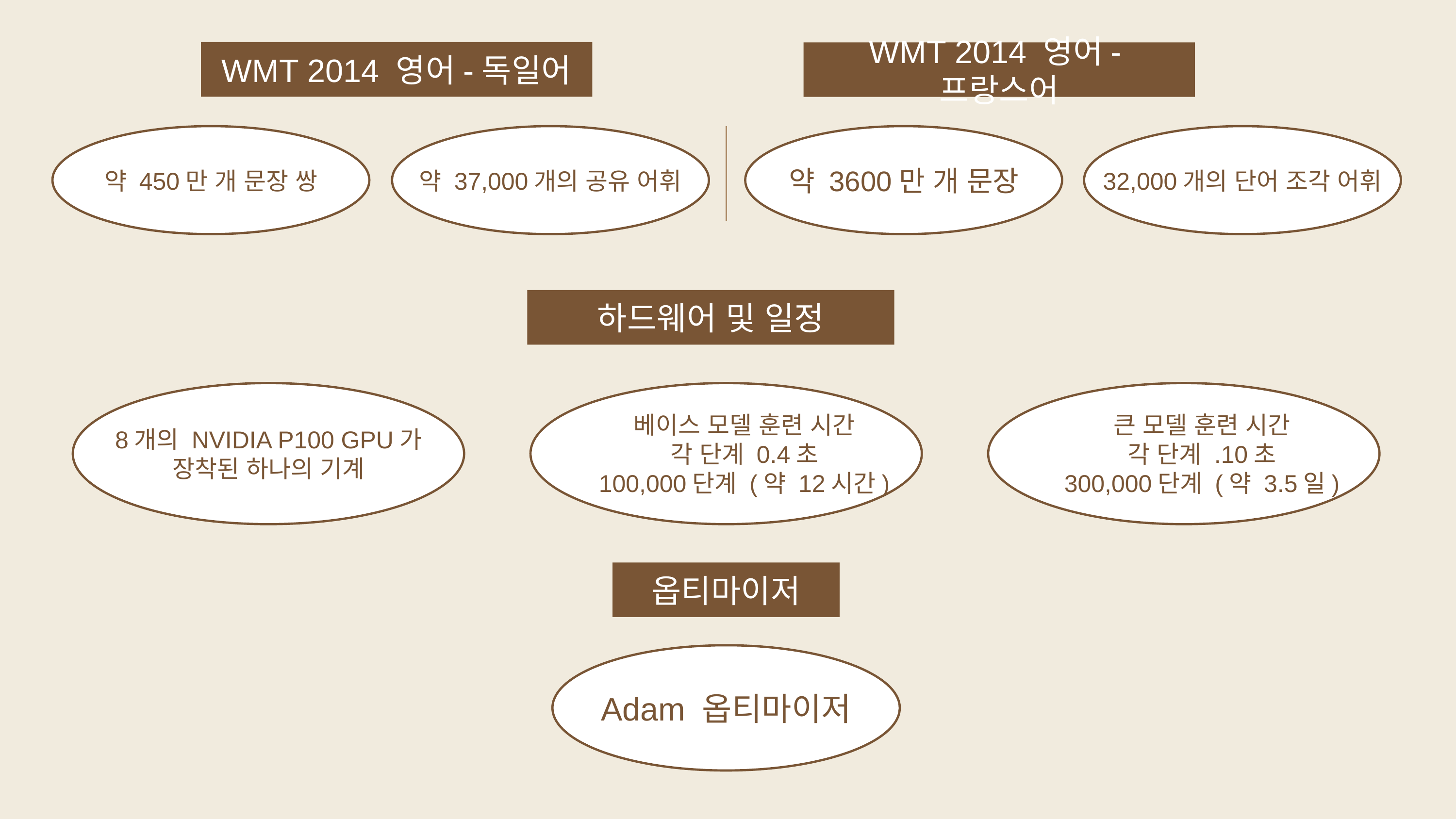

WMT 2014 영어-독일어
WMT 2014 영어-프랑스어
약 450만 개 문장 쌍
약 37,000개의 공유 어휘
약 3600만 개 문장
32,000개의 단어 조각 어휘
하드웨어 및 일정
8개의 NVIDIA P100 GPU가
장착된 하나의 기계
베이스 모델 훈련 시간
각 단계 0.4초
100,000단계 (약 12시간)
큰 모델 훈련 시간
각 단계 .10초
300,000단계 (약 3.5일)
옵티마이저
Adam 옵티마이저